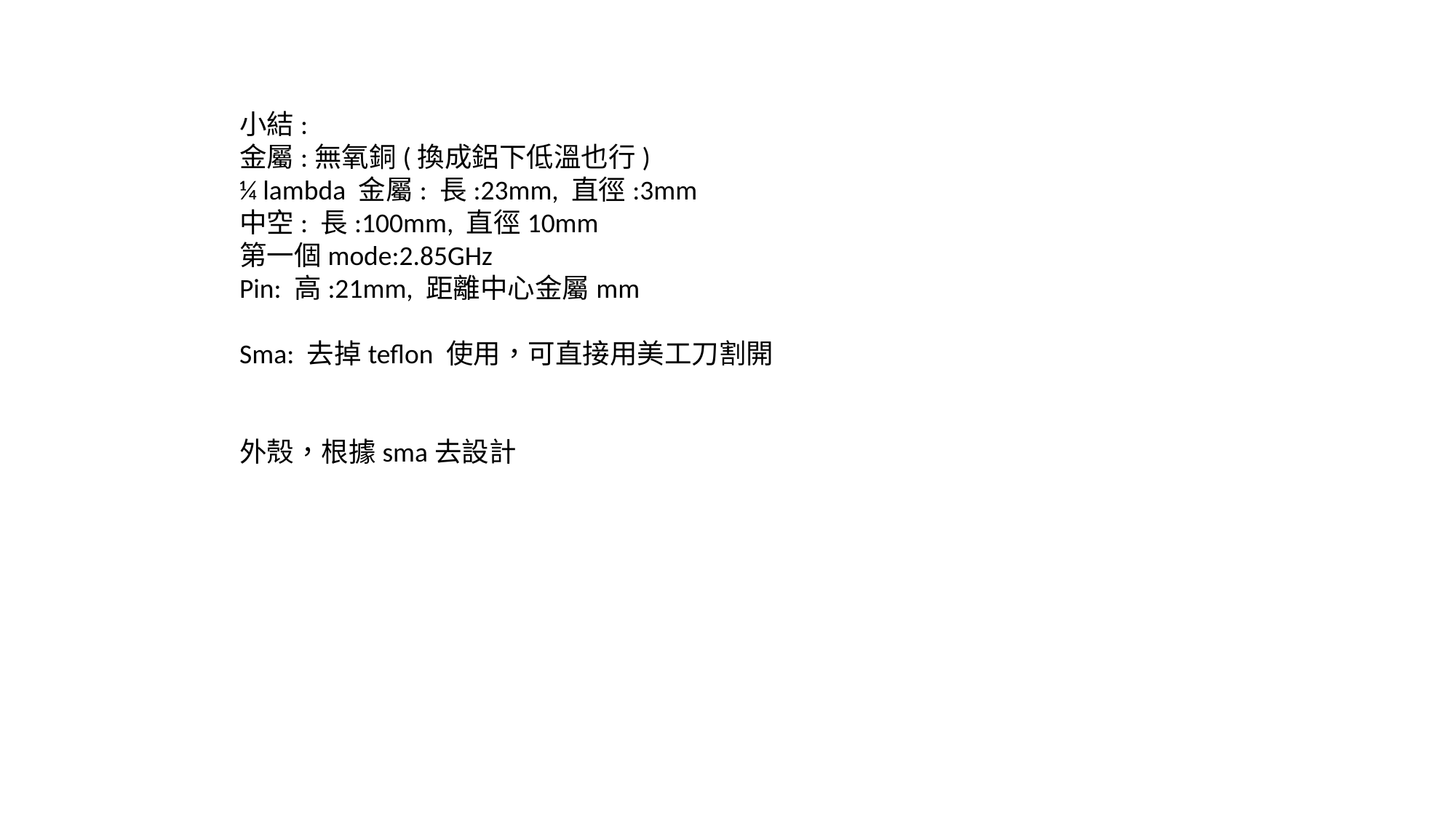

小結:
金屬:無氧銅(換成鋁下低溫也行)
¼ lambda 金屬: 長:23mm, 直徑:3mm
中空: 長:100mm, 直徑10mm
第一個mode:2.85GHz
Pin: 高:21mm, 距離中心金屬mm

Sma: 去掉teflon 使用，可直接用美工刀割開

外殼，根據sma去設計